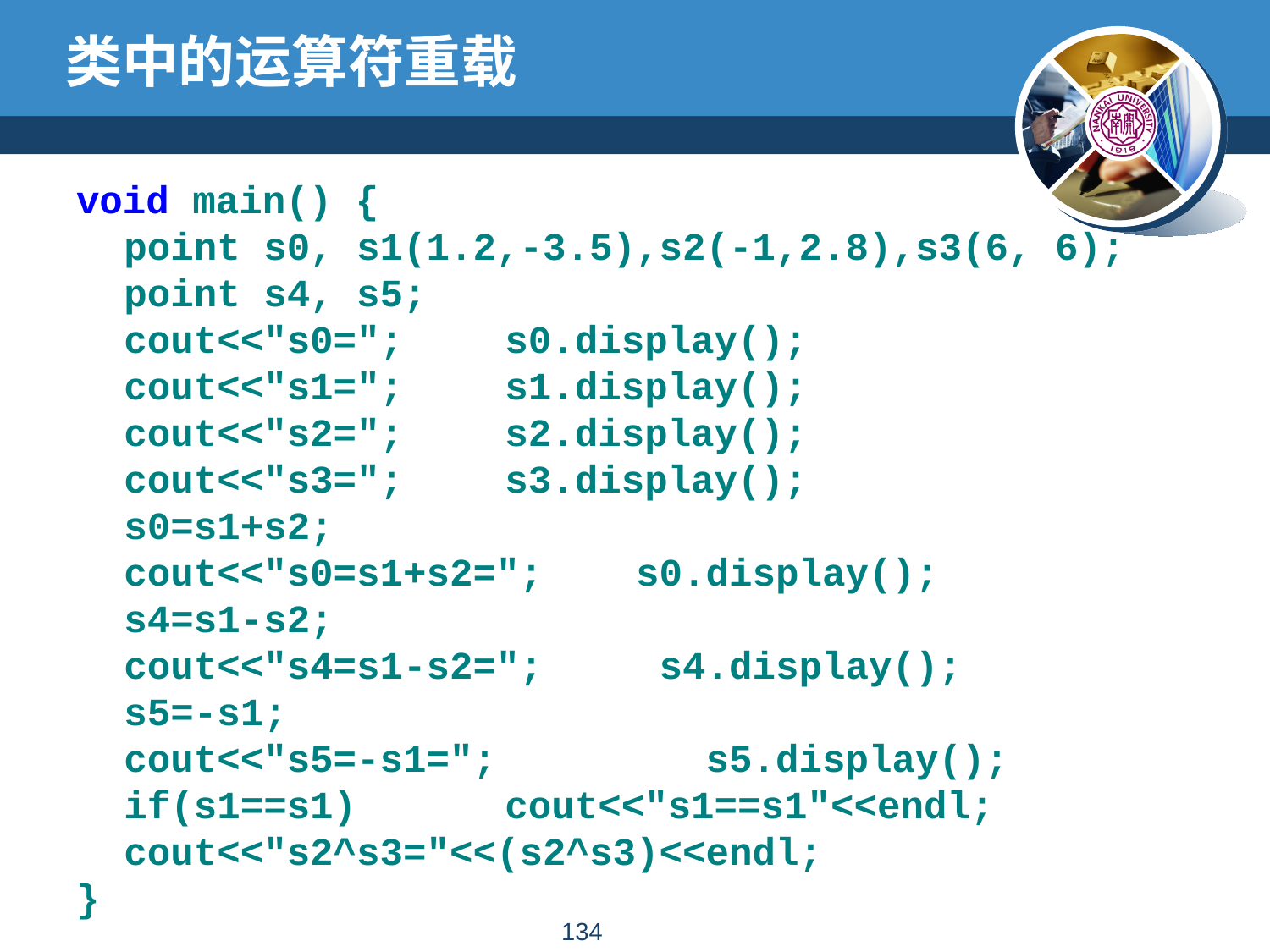

# 类中的运算符重载
void main() {
	point s0, s1(1.2,-3.5),s2(-1,2.8),s3(6, 6);
	point s4, s5;
	cout<<"s0=";    	s0.display();
	cout<<"s1=";    	s1.display();
	cout<<"s2=";    	s2.display();
	cout<<"s3=";    	s3.display();
	s0=s1+s2;
	cout<<"s0=s1+s2=";    s0.display();
	s4=s1-s2;
	cout<<"s4=s1-s2=";     s4.display();
	s5=-s1;
	cout<<"s5=-s1=";         s5.display();
	if(s1==s1) 	cout<<"s1==s1"<<endl;
	cout<<"s2^s3="<<(s2^s3)<<endl;
}

134